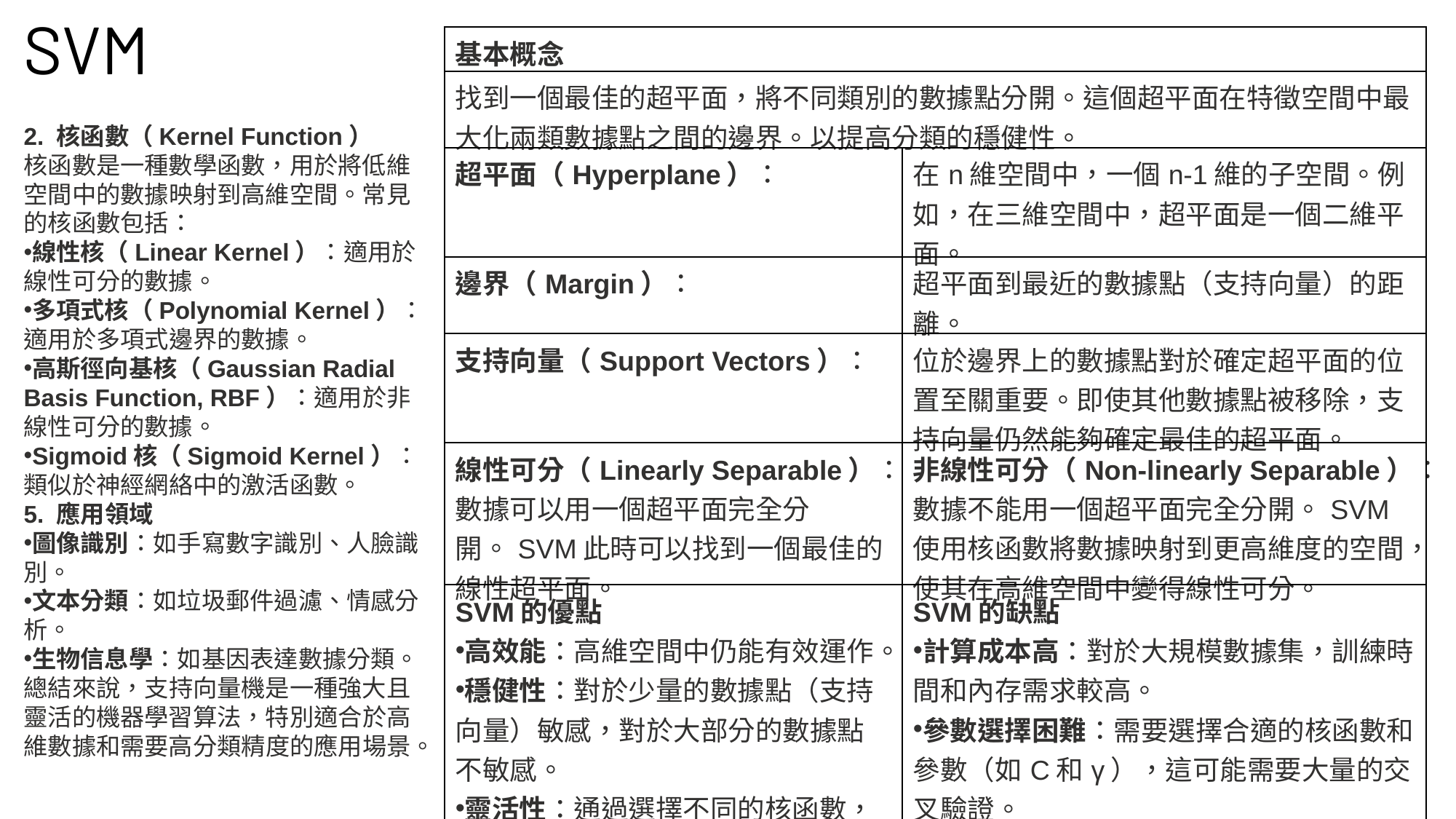

# SVM
| 基本概念 |  |
| --- | --- |
| 找到一個最佳的超平面，將不同類別的數據點分開。這個超平面在特徵空間中最大化兩類數據點之間的邊界。以提高分類的穩健性。 |  |
| 超平面（Hyperplane）： | 在n維空間中，一個n-1維的子空間。例如，在三維空間中，超平面是一個二維平面。 |
| 邊界（Margin）： | 超平面到最近的數據點（支持向量）的距離。 |
| 支持向量（Support Vectors）： | 位於邊界上的數據點對於確定超平面的位置至關重要。即使其他數據點被移除，支持向量仍然能夠確定最佳的超平面。 |
| 線性可分（Linearly Separable）：數據可以用一個超平面完全分開。SVM此時可以找到一個最佳的線性超平面。 | 非線性可分（Non-linearly Separable）：數據不能用一個超平面完全分開。SVM使用核函數將數據映射到更高維度的空間，使其在高維空間中變得線性可分。 |
| SVM的優點 高效能：高維空間中仍能有效運作。 穩健性：對於少量的數據點（支持向量）敏感，對於大部分的數據點不敏感。 靈活性：通過選擇不同的核函數，可以處理線性和非線性問題。 | SVM的缺點 計算成本高：對於大規模數據集，訓練時間和內存需求較高。 參數選擇困難：需要選擇合適的核函數和參數（如C和γ），這可能需要大量的交叉驗證。 |
2. 核函數（Kernel Function）
核函數是一種數學函數，用於將低維空間中的數據映射到高維空間。常見的核函數包括：
線性核（Linear Kernel）：適用於線性可分的數據。
多項式核（Polynomial Kernel）：適用於多項式邊界的數據。
高斯徑向基核（Gaussian Radial Basis Function, RBF）：適用於非線性可分的數據。
Sigmoid核（Sigmoid Kernel）：類似於神經網絡中的激活函數。
5. 應用領域
圖像識別：如手寫數字識別、人臉識別。
文本分類：如垃圾郵件過濾、情感分析。
生物信息學：如基因表達數據分類。
總結來說，支持向量機是一種強大且靈活的機器學習算法，特別適合於高維數據和需要高分類精度的應用場景。